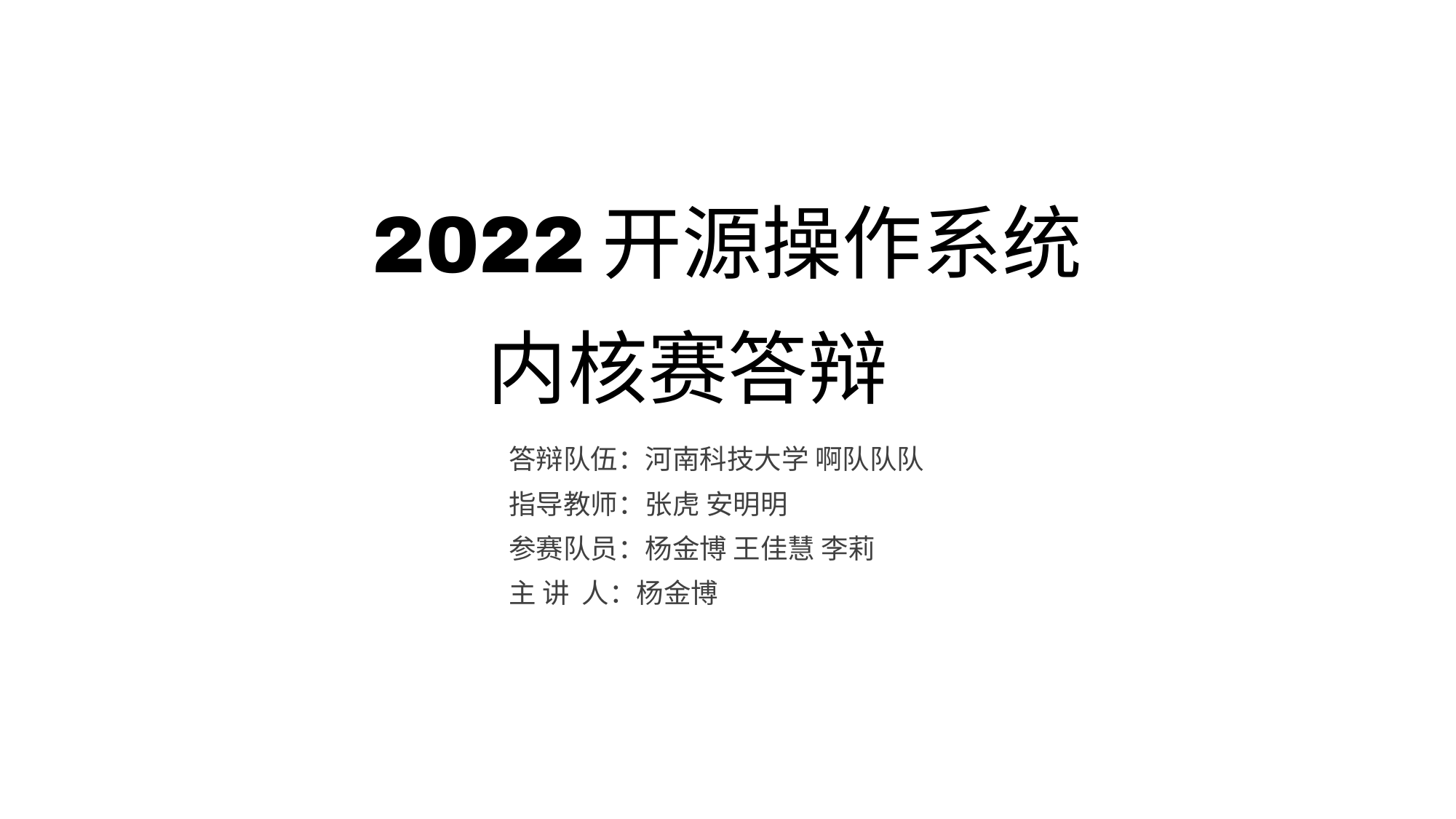

# 2022开源操作系统 内核赛答辩
答辩队伍：河南科技大学 啊队队队
指导教师：张虎 安明明
参赛队员：杨金博 王佳慧 李莉
主 讲  人：杨金博